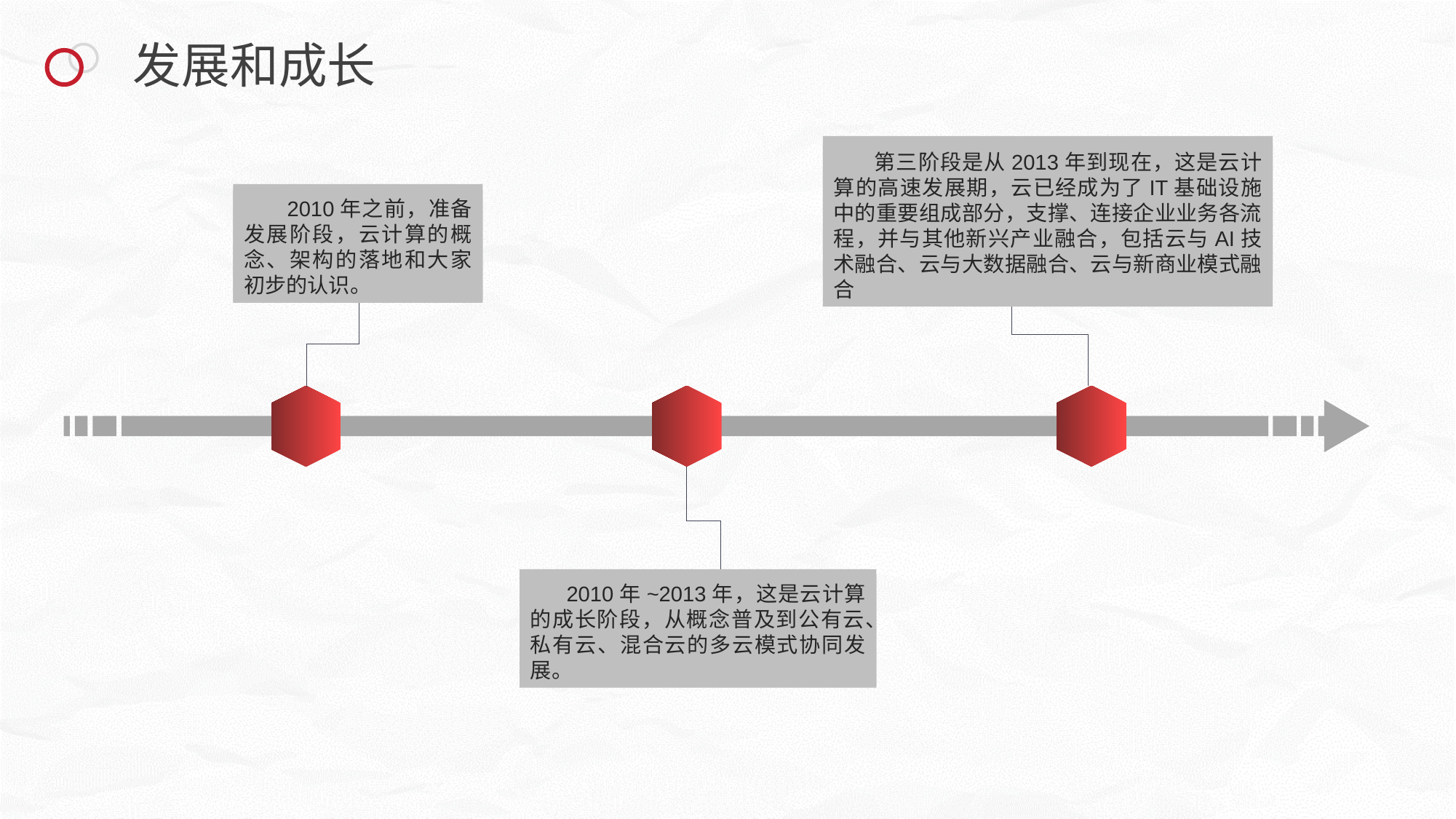

发展和成长

       第三阶段是从2013年到现在，这是云计算的高速发展期，云已经成为了IT基础设施中的重要组成部分，支撑、连接企业业务各流程，并与其他新兴产业融合，包括云与AI技术融合、云与大数据融合、云与新商业模式融合

       2010年之前，准备发展阶段，云计算的概念、架构的落地和大家初步的认识。

      2010年~2013年，这是云计算的成长阶段，从概念普及到公有云、私有云、混合云的多云模式协同发展。